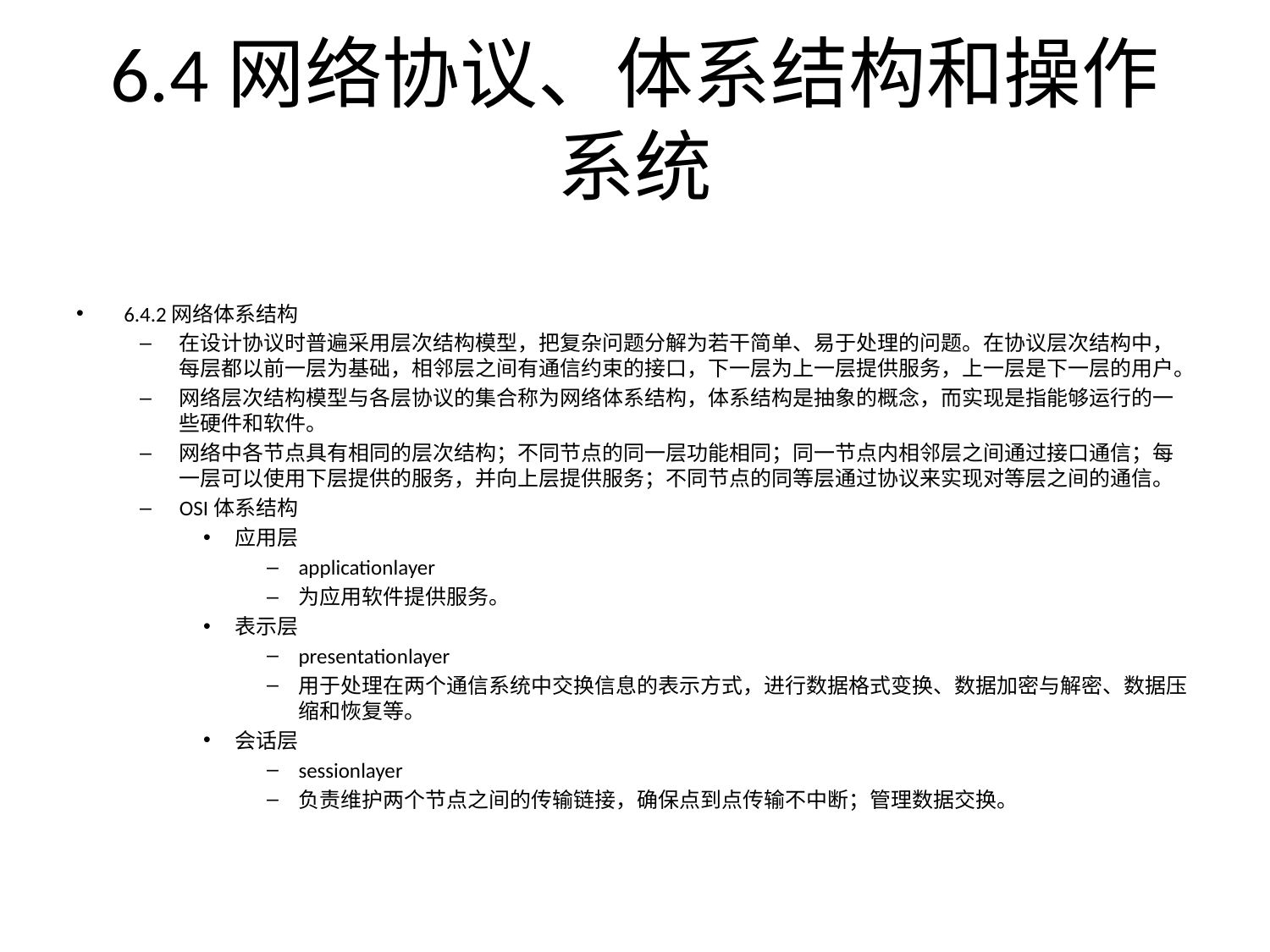

# 6.4网络协议、体系结构和操作系统

6.4.2网络体系结构
在设计协议时普遍采用层次结构模型，把复杂问题分解为若干简单、易于处理的问题。在协议层次结构中，每层都以前一层为基础，相邻层之间有通信约束的接口，下一层为上一层提供服务，上一层是下一层的用户。
网络层次结构模型与各层协议的集合称为网络体系结构，体系结构是抽象的概念，而实现是指能够运行的一些硬件和软件。
网络中各节点具有相同的层次结构；不同节点的同一层功能相同；同一节点内相邻层之间通过接口通信；每一层可以使用下层提供的服务，并向上层提供服务；不同节点的同等层通过协议来实现对等层之间的通信。
OSI体系结构
应用层
applicationlayer
为应用软件提供服务。
表示层
presentationlayer
用于处理在两个通信系统中交换信息的表示方式，进行数据格式变换、数据加密与解密、数据压缩和恢复等。
会话层
sessionlayer
负责维护两个节点之间的传输链接，确保点到点传输不中断；管理数据交换。